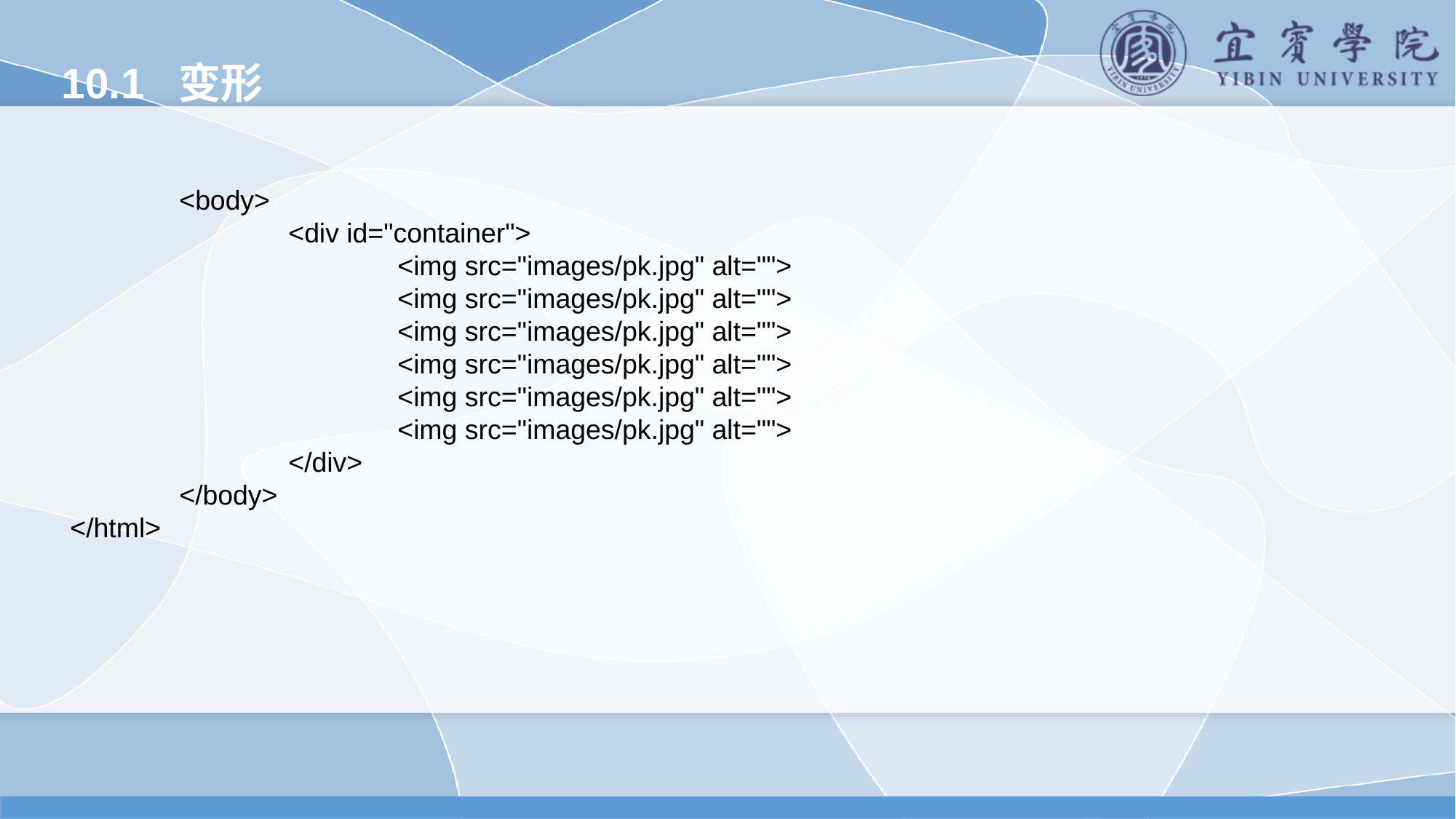

10.1  变形
	<body>
		<div id="container">
			<img src="images/pk.jpg" alt="">
			<img src="images/pk.jpg" alt="">
			<img src="images/pk.jpg" alt="">
			<img src="images/pk.jpg" alt="">
			<img src="images/pk.jpg" alt="">
			<img src="images/pk.jpg" alt="">
		</div>
	</body>
</html>